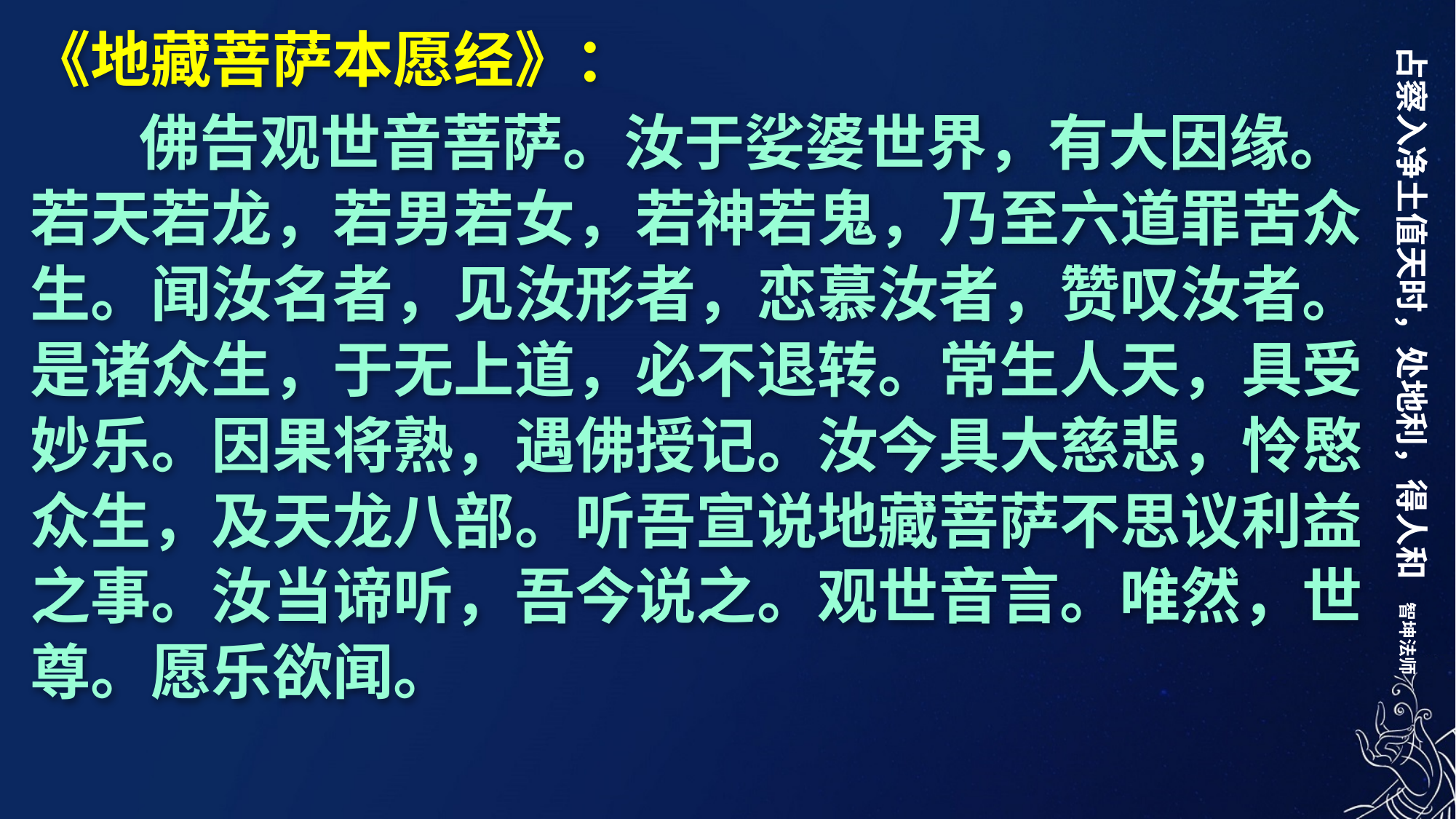

《地藏菩萨本愿经》：
	佛告观世音菩萨。汝于娑婆世界，有大因缘。若天若龙，若男若女，若神若鬼，乃至六道罪苦众生。闻汝名者，见汝形者，恋慕汝者，赞叹汝者。是诸众生，于无上道，必不退转。常生人天，具受妙乐。因果将熟，遇佛授记。汝今具大慈悲，怜愍众生，及天龙八部。听吾宣说地藏菩萨不思议利益之事。汝当谛听，吾今说之。观世音言。唯然，世尊。愿乐欲闻。